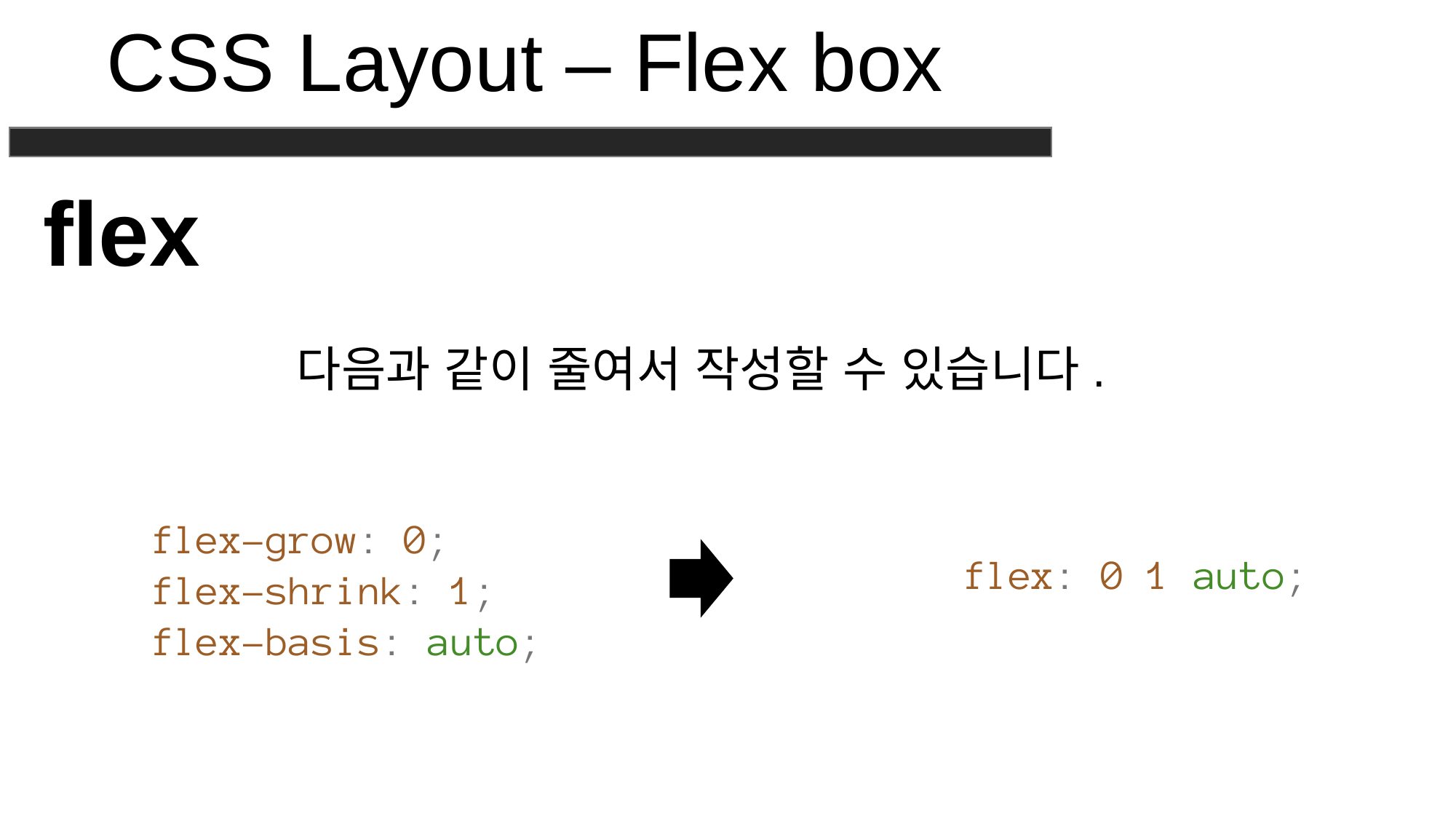

CSS Layout – Flex box

flex
다음과 같이 줄여서 작성할 수 있습니다.
flex-grow: 0;
flex-shrink: 1;
flex-basis: auto;

flex: 0 1 auto;